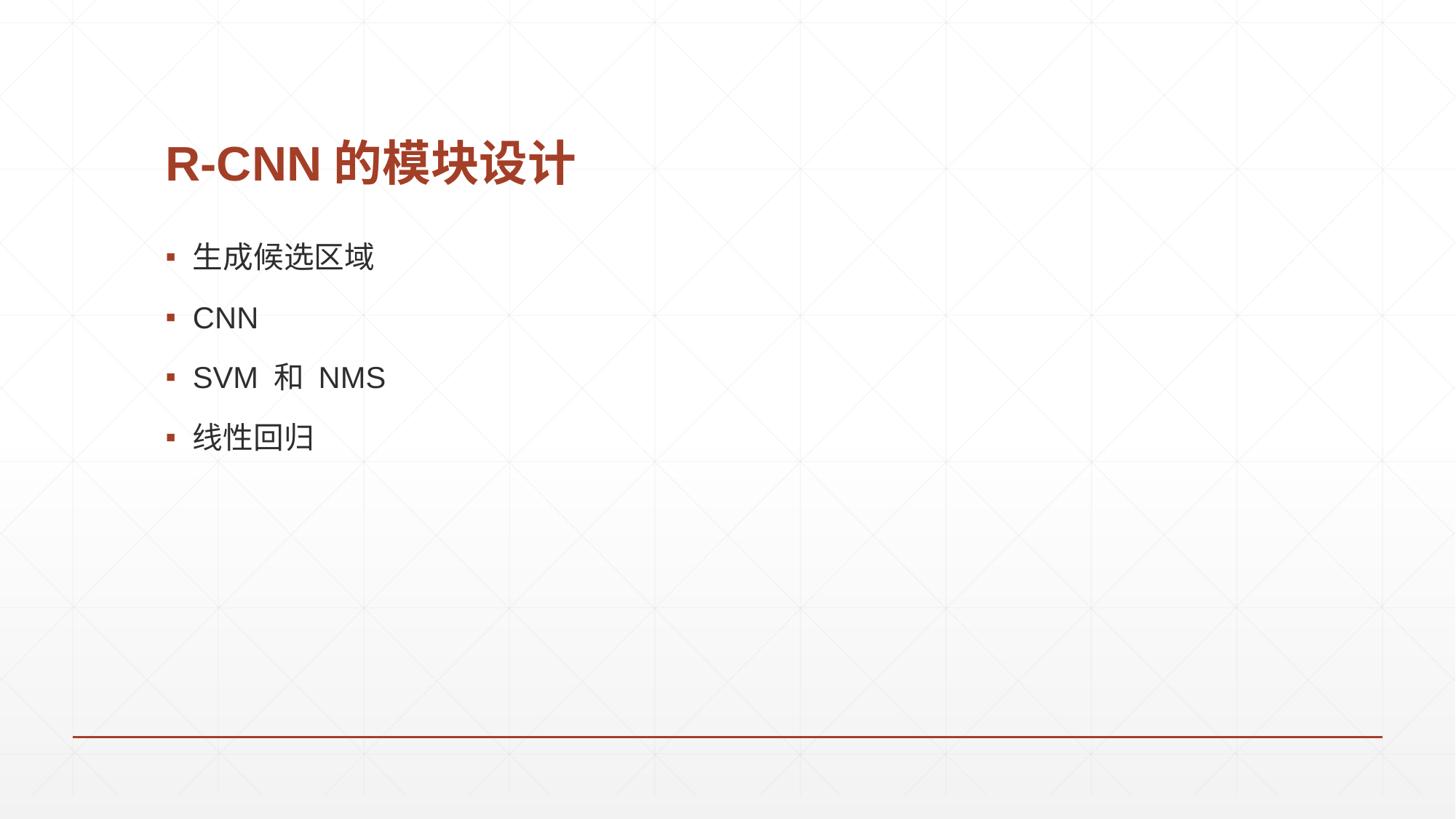

# R-CNN的模块设计
生成候选区域
CNN
SVM 和 NMS
线性回归